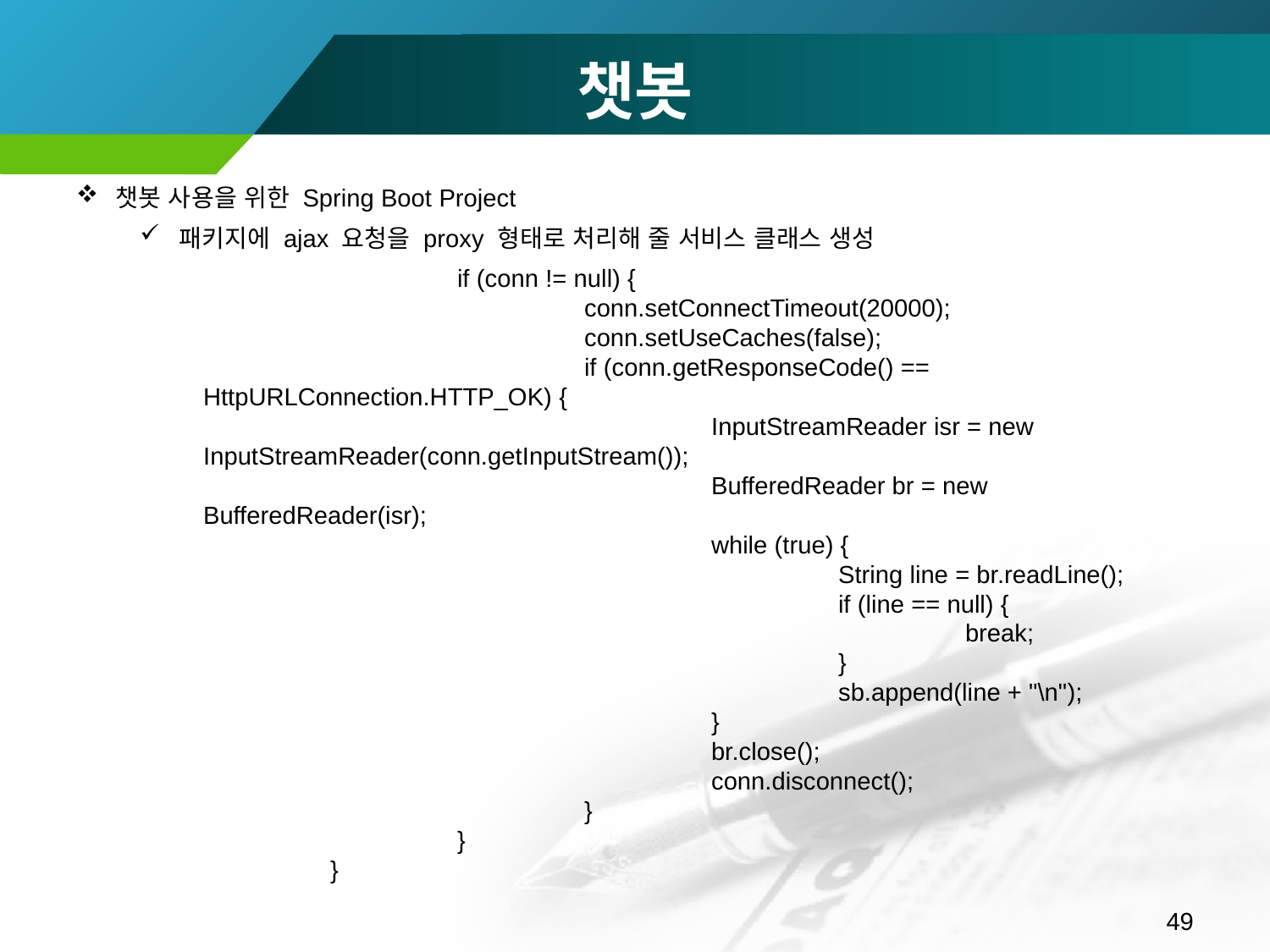

챗봇
챗봇 사용을 위한 Spring Boot Project
패키지에 ajax 요청을 proxy 형태로 처리해 줄 서비스 클래스 생성
		if (conn != null) {
			conn.setConnectTimeout(20000);
			conn.setUseCaches(false);
			if (conn.getResponseCode() == HttpURLConnection.HTTP_OK) {
				InputStreamReader isr = new InputStreamReader(conn.getInputStream());
				BufferedReader br = new BufferedReader(isr);
				while (true) {
					String line = br.readLine();
					if (line == null) {
						break;
					}
					sb.append(line + "\n");
				}
				br.close();
				conn.disconnect();
			}
		}
	}
49